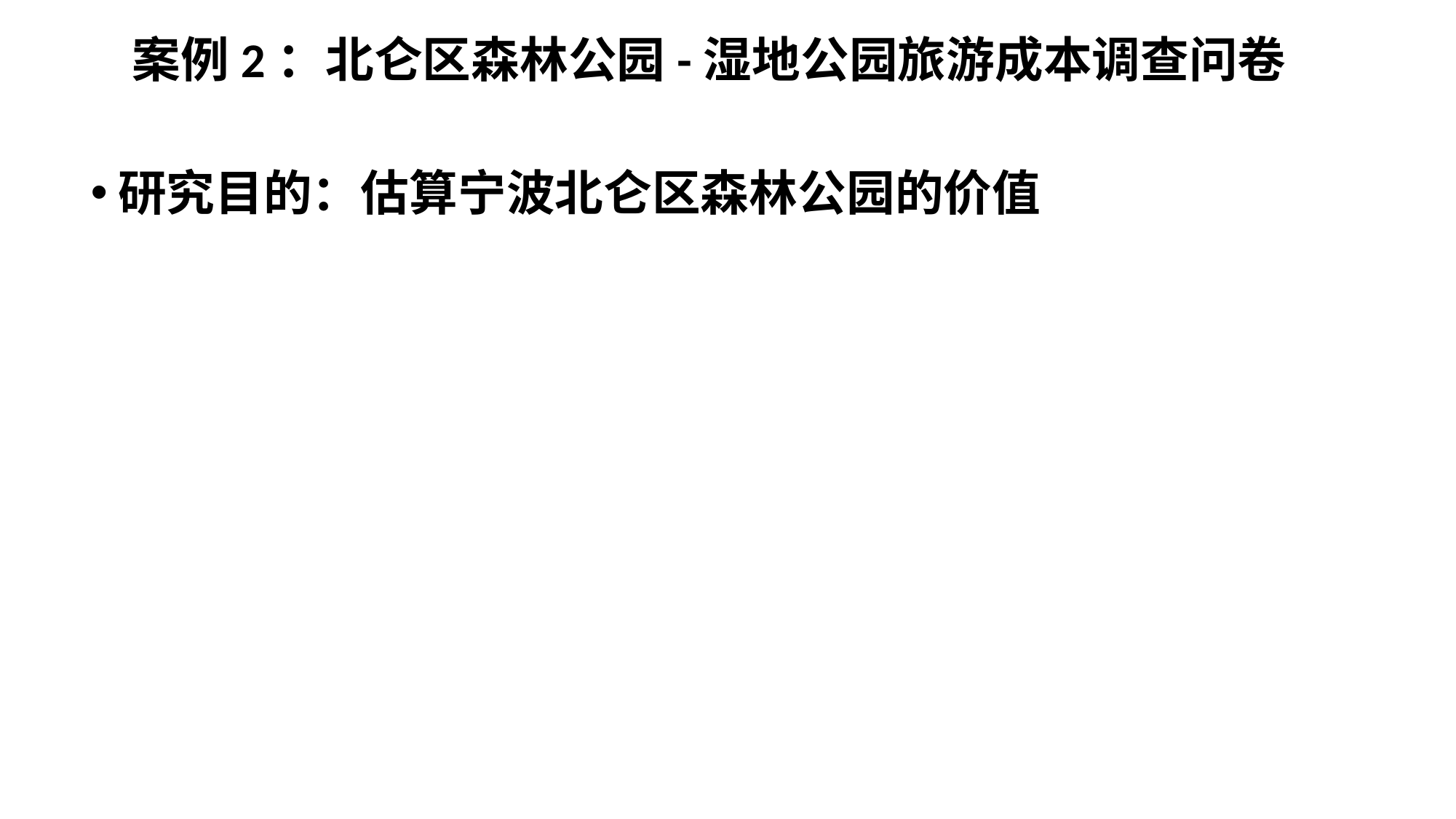

案例2：北仑区森林公园-湿地公园旅游成本调查问卷
研究目的：估算宁波北仑区森林公园的价值